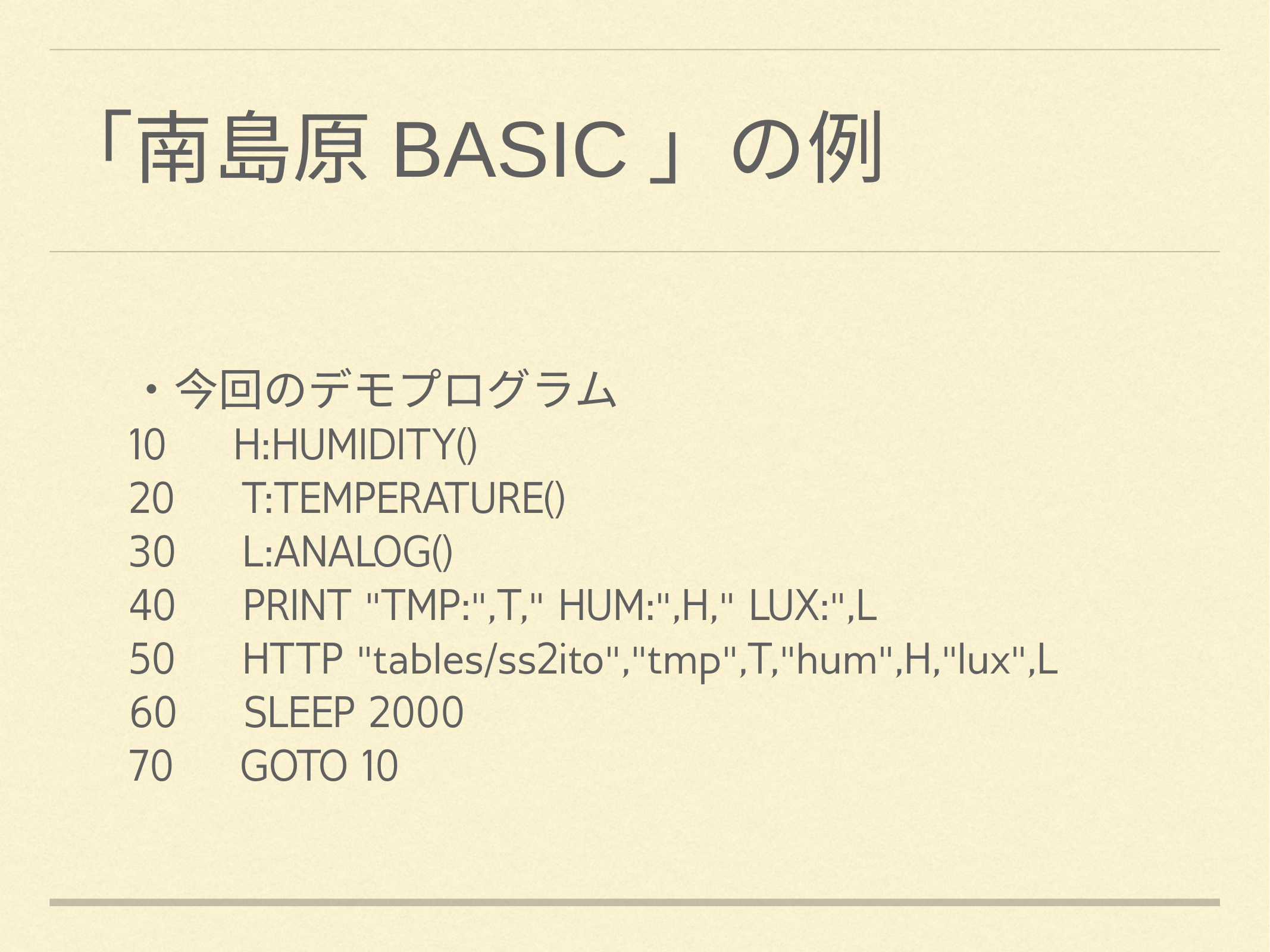

# 「南島原BASIC」の例
・今回のデモプログラム
10　H:HUMIDITY()
20　T:TEMPERATURE()
30　L:ANALOG()
40　PRINT "TMP:",T," HUM:",H," LUX:",L
50　HTTP "tables/ss2ito","tmp",T,"hum",H,"lux",L
60　SLEEP 2000
70　GOTO 10